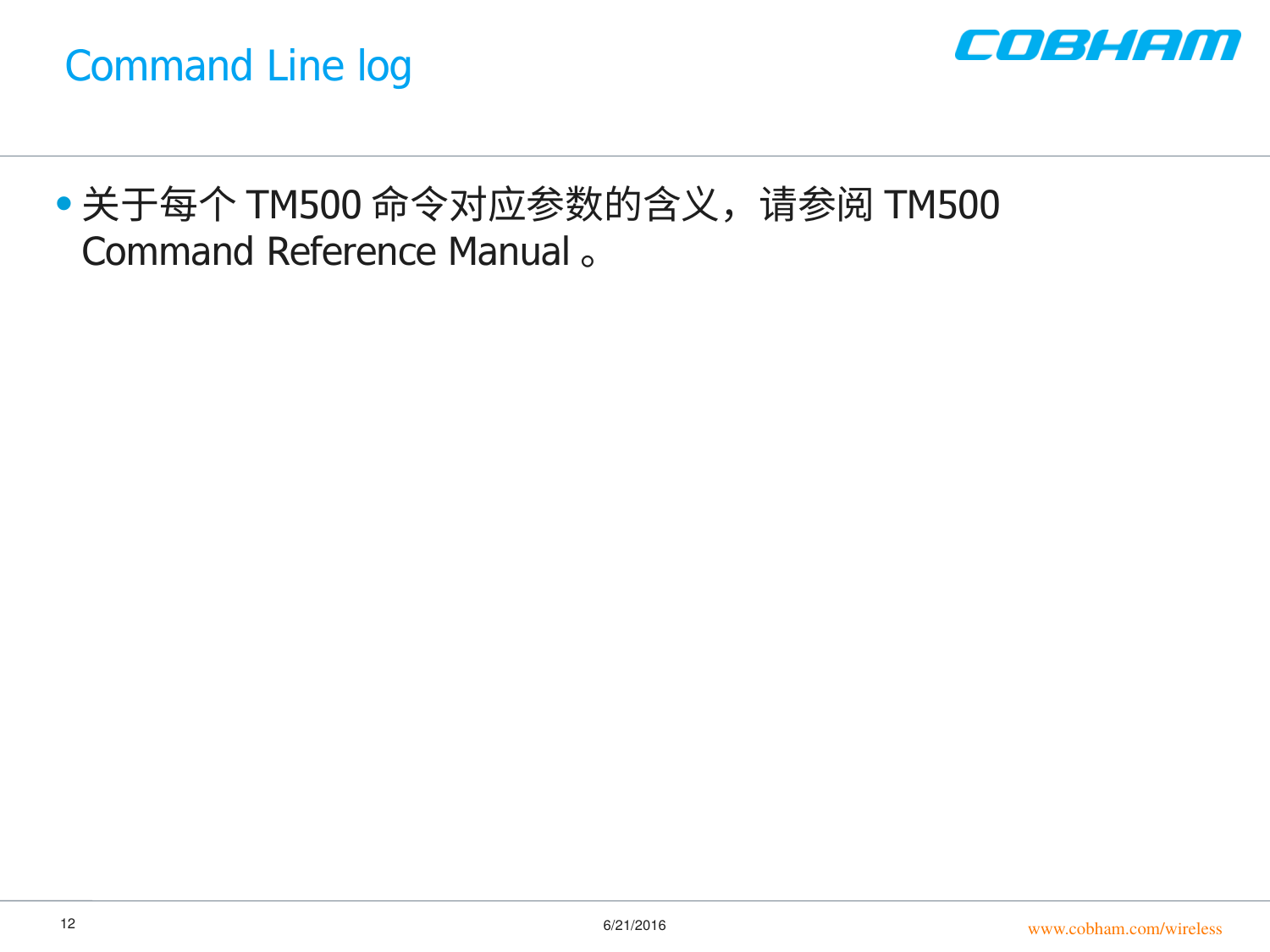

# Command Line log
关于每个TM500命令对应参数的含义，请参阅TM500 Command Reference Manual。
12
6/21/2016